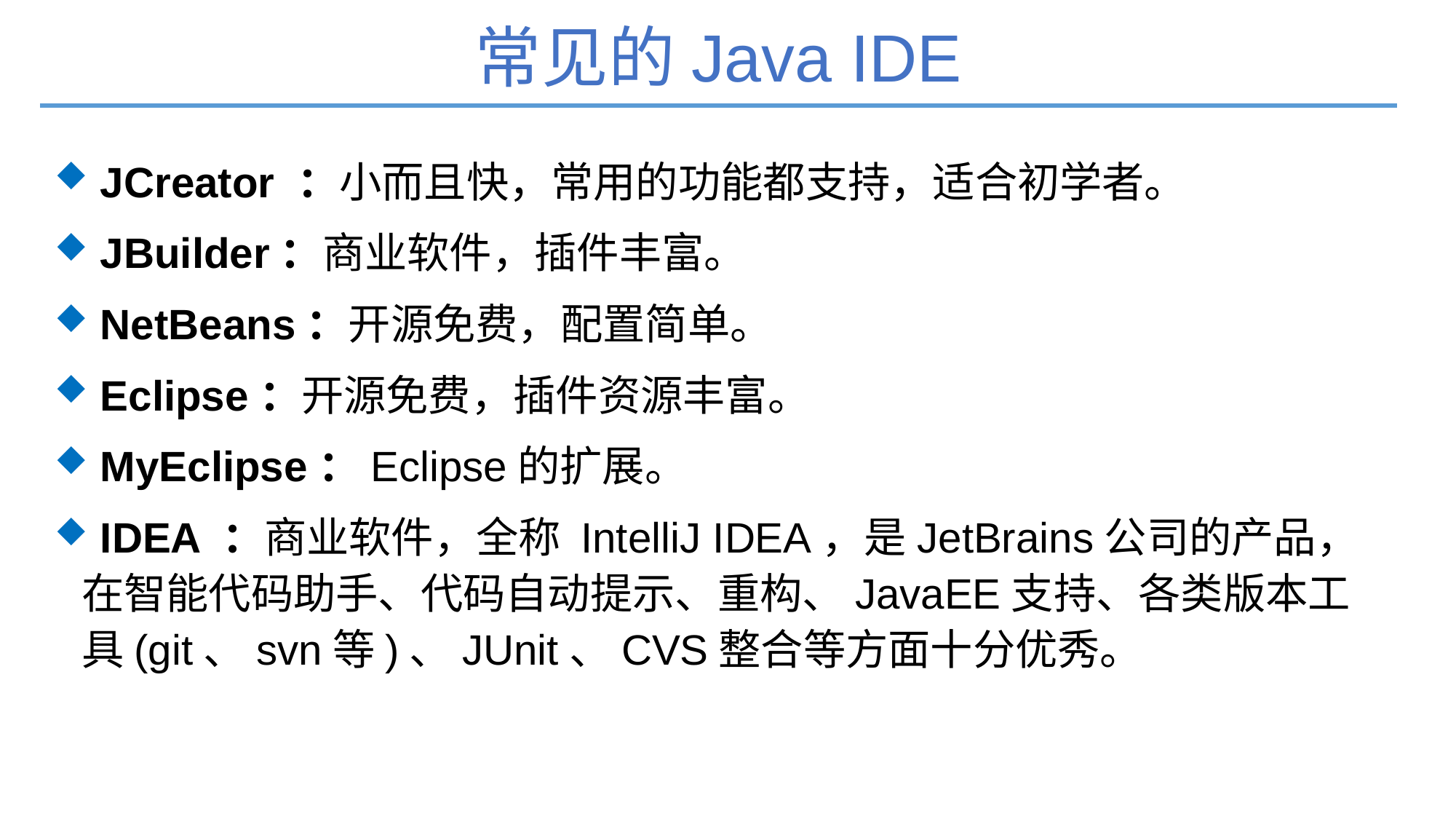

# 常见的Java IDE
 JCreator ：小而且快，常用的功能都支持，适合初学者。
 JBuilder：商业软件，插件丰富。
 NetBeans：开源免费，配置简单。
 Eclipse：开源免费，插件资源丰富。
 MyEclipse：Eclipse的扩展。
 IDEA ：商业软件，全称 IntelliJ IDEA，是JetBrains公司的产品，在智能代码助手、代码自动提示、重构、JavaEE支持、各类版本工具(git、svn等)、JUnit、CVS整合等方面十分优秀。